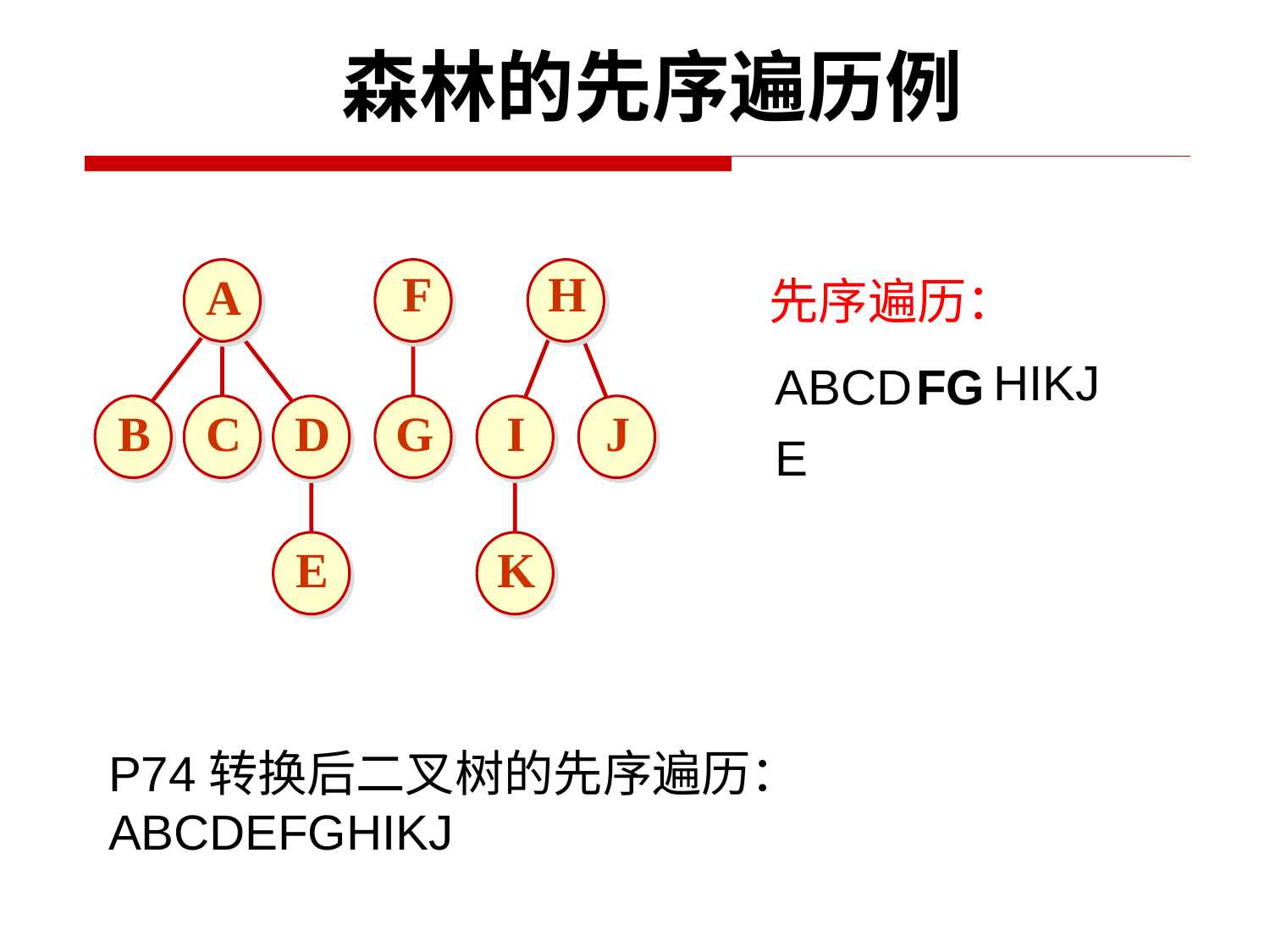

森林的先序遍历例
先序遍历：
F
H
A

B
C
D
G
I
J

E
K

HIKJ
FG
ABCDE
P74转换后二叉树的先序遍历：ABCDEFGHIKJ